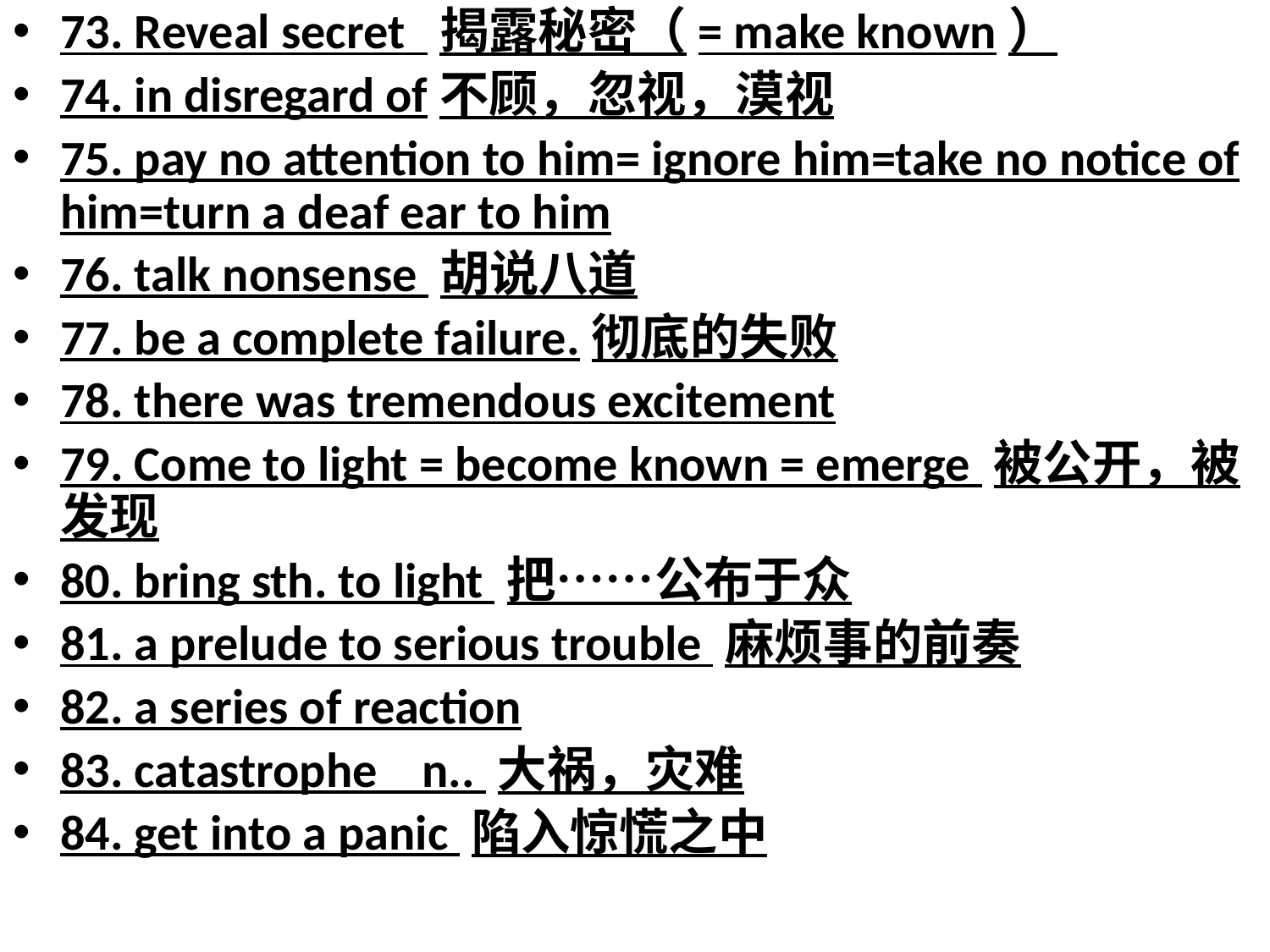

73. Reveal secret  揭露秘密（= make known）
74. in disregard of不顾，忽视，漠视
75. pay no attention to him= ignore him=take no notice of him=turn a deaf ear to him
76. talk nonsense 胡说八道
77. be a complete failure.彻底的失败
78. there was tremendous excitement
79. Come to light = become known = emerge 被公开，被发现
80. bring sth. to light 把……公布于众
81. a prelude to serious trouble 麻烦事的前奏
82. a series of reaction
83. catastrophe    n.. 大祸，灾难
84. get into a panic 陷入惊慌之中